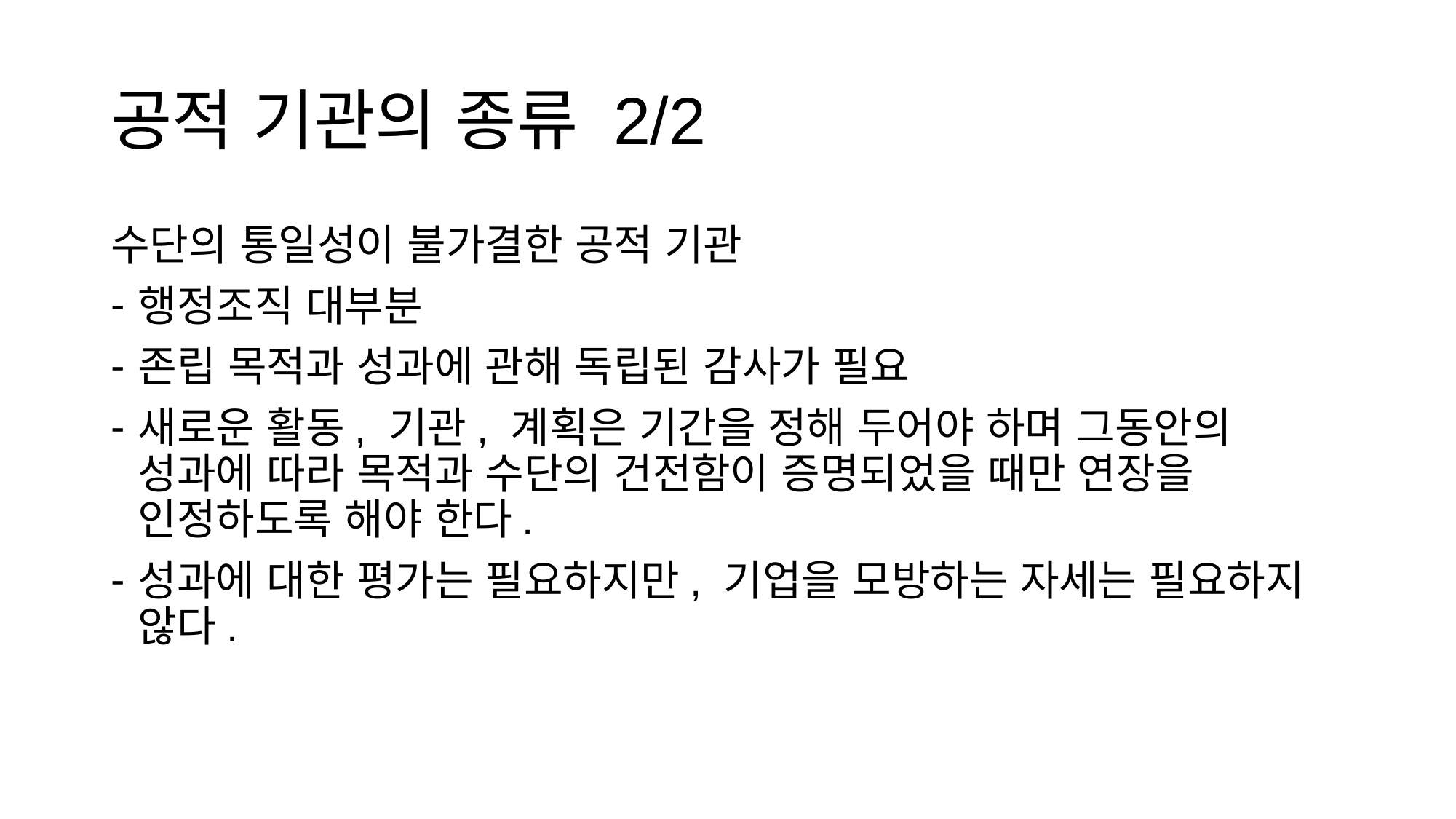

# 공적 기관의 종류 2/2
수단의 통일성이 불가결한 공적 기관
행정조직 대부분
존립 목적과 성과에 관해 독립된 감사가 필요
새로운 활동, 기관, 계획은 기간을 정해 두어야 하며 그동안의 성과에 따라 목적과 수단의 건전함이 증명되었을 때만 연장을 인정하도록 해야 한다.
성과에 대한 평가는 필요하지만, 기업을 모방하는 자세는 필요하지 않다.